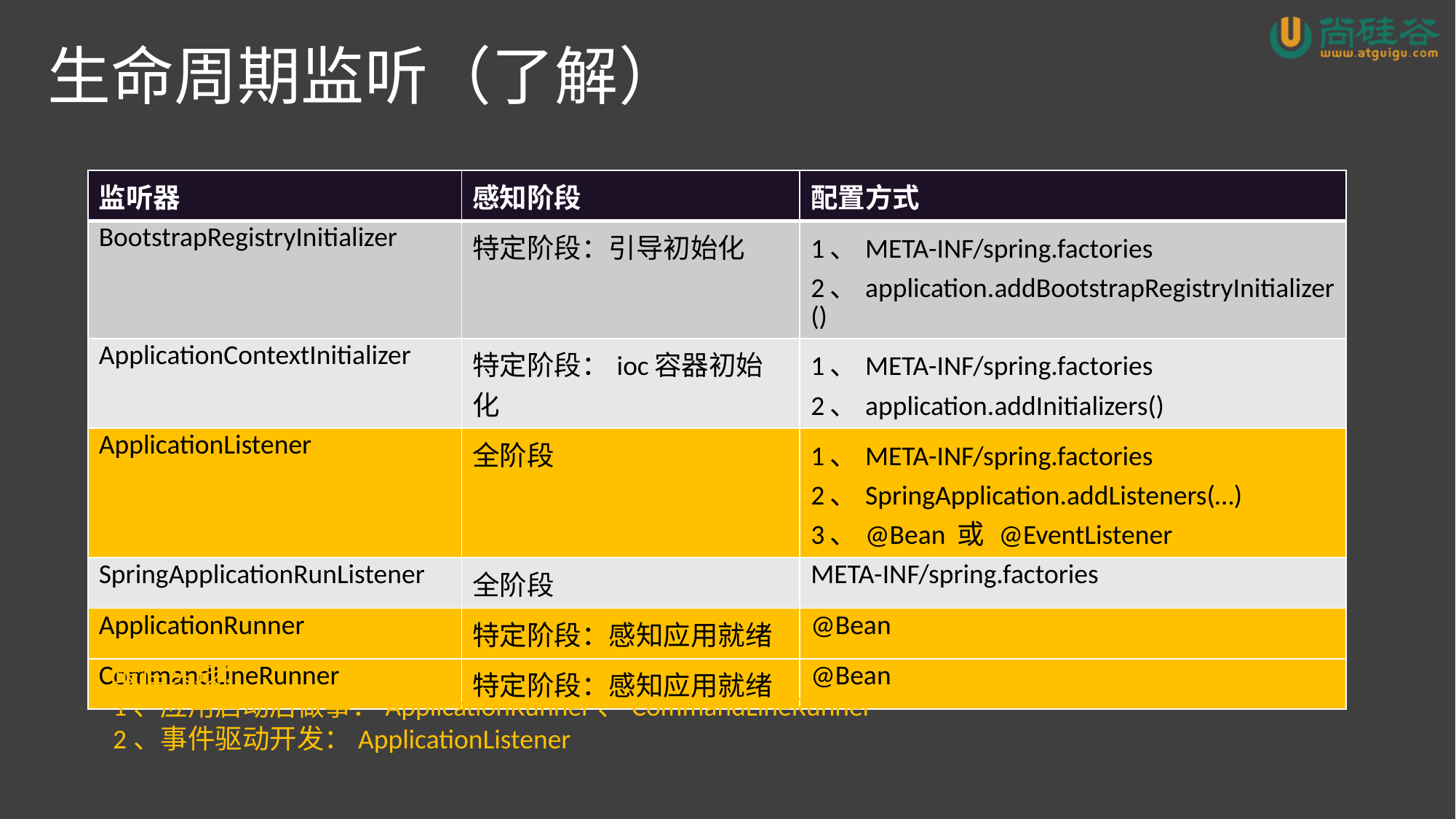

# 生命周期监听（了解）
| 监听器 | 感知阶段 | 配置方式 |
| --- | --- | --- |
| BootstrapRegistryInitializer | 特定阶段：引导初始化 | 1、META-INF/spring.factories 2、application.addBootstrapRegistryInitializer() |
| ApplicationContextInitializer | 特定阶段：ioc容器初始化 | 1、META-INF/spring.factories 2、application.addInitializers() |
| ApplicationListener | 全阶段 | 1、META-INF/spring.factories 2、SpringApplication.addListeners(…) 3、@Bean 或 @EventListener |
| SpringApplicationRunListener | 全阶段 | META-INF/spring.factories |
| ApplicationRunner | 特定阶段：感知应用就绪 | @Bean |
| CommandLineRunner | 特定阶段：感知应用就绪 | @Bean |
最佳实践：
1、应用启动后做事：ApplicationRunner、CommandLineRunner
2、事件驱动开发：ApplicationListener